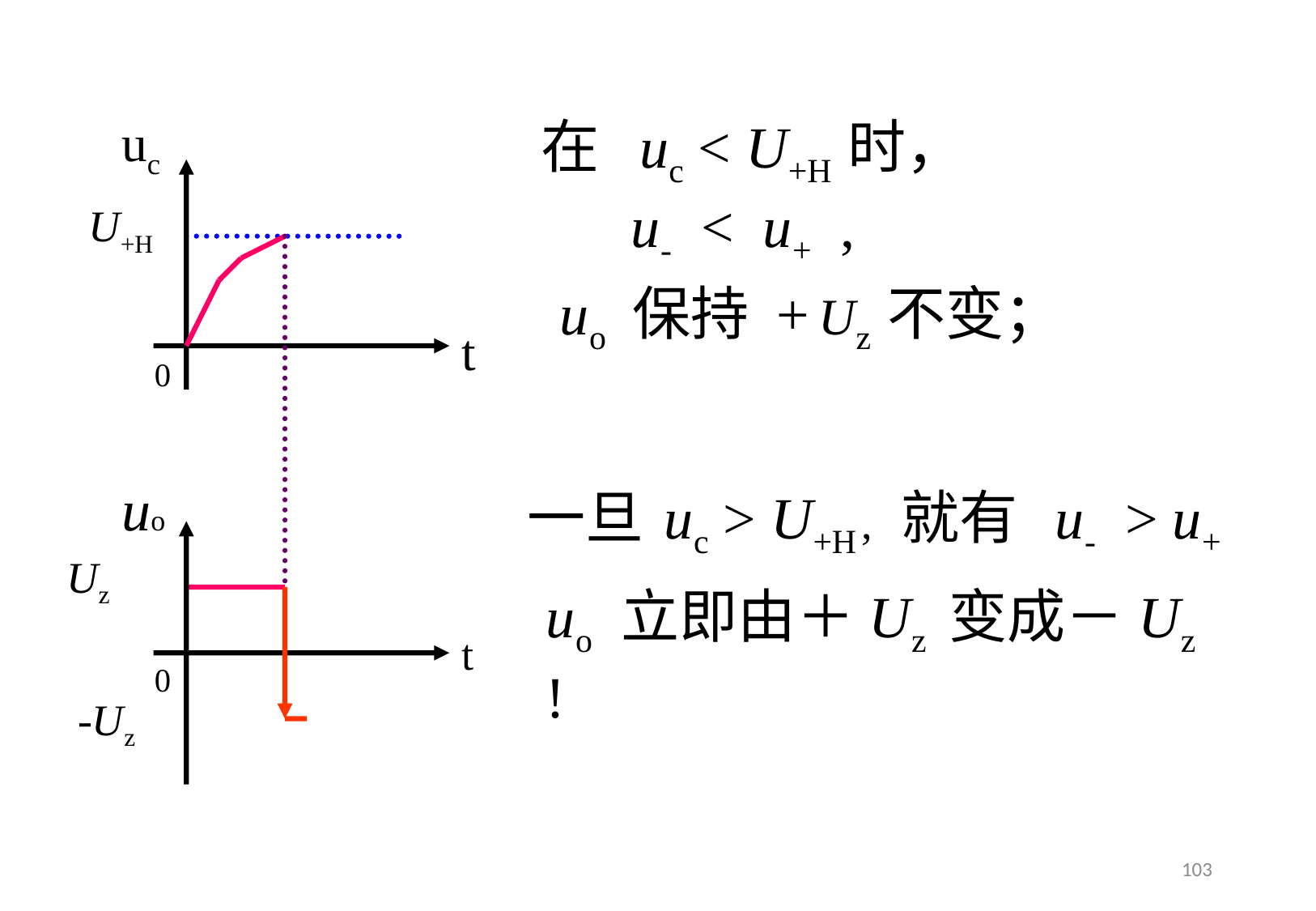

在  uc < U+H 时，
uc

U+H

t

0
u-  <  u+  ,

uo  保持 + Uz 不变；
一旦 uc > U+H , 就有 u-  > u+
uo

Uz
t
0

-Uz
uo 立即由＋Uz 变成－Uz !

103